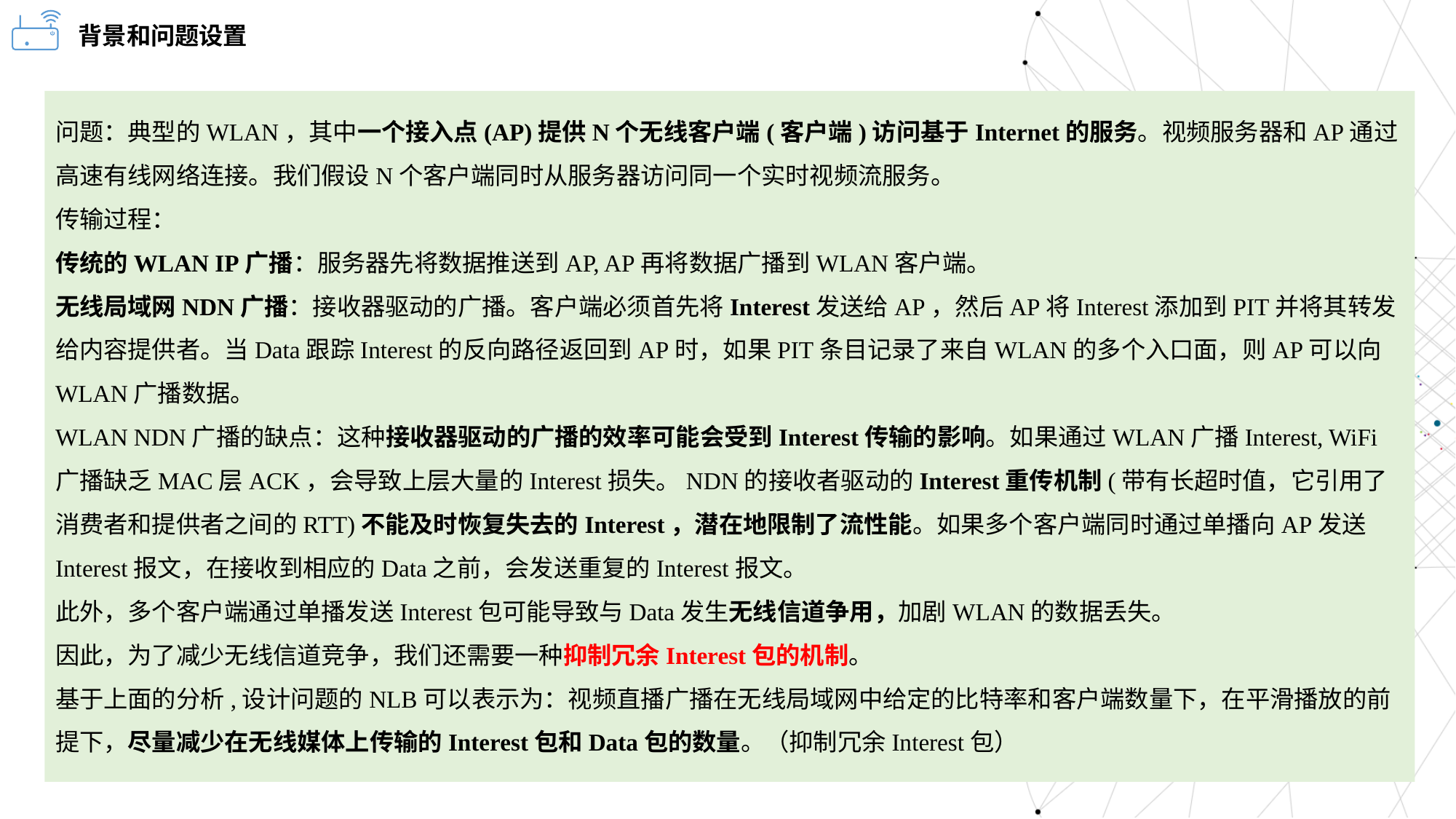

背景和问题设置

问题：典型的WLAN，其中一个接入点(AP)提供N个无线客户端(客户端)访问基于Internet的服务。视频服务器和AP通过高速有线网络连接。我们假设N个客户端同时从服务器访问同一个实时视频流服务。
传输过程：
传统的WLAN IP广播：服务器先将数据推送到AP, AP再将数据广播到WLAN客户端。
无线局域网NDN广播：接收器驱动的广播。客户端必须首先将Interest发送给AP，然后AP将Interest添加到PIT并将其转发给内容提供者。当Data跟踪Interest的反向路径返回到AP时，如果PIT条目记录了来自WLAN的多个入口面，则AP可以向WLAN广播数据。
WLAN NDN广播的缺点：这种接收器驱动的广播的效率可能会受到Interest传输的影响。如果通过WLAN广播Interest, WiFi广播缺乏MAC层ACK，会导致上层大量的Interest损失。NDN的接收者驱动的Interest重传机制(带有长超时值，它引用了消费者和提供者之间的RTT)不能及时恢复失去的Interest，潜在地限制了流性能。如果多个客户端同时通过单播向AP发送Interest报文，在接收到相应的Data之前，会发送重复的Interest报文。
此外，多个客户端通过单播发送Interest包可能导致与Data发生无线信道争用，加剧WLAN的数据丢失。
因此，为了减少无线信道竞争，我们还需要一种抑制冗余Interest包的机制。
基于上面的分析,设计问题的NLB可以表示为：视频直播广播在无线局域网中给定的比特率和客户端数量下，在平滑播放的前提下，尽量减少在无线媒体上传输的Interest包和Data包的数量。（抑制冗余Interest包）